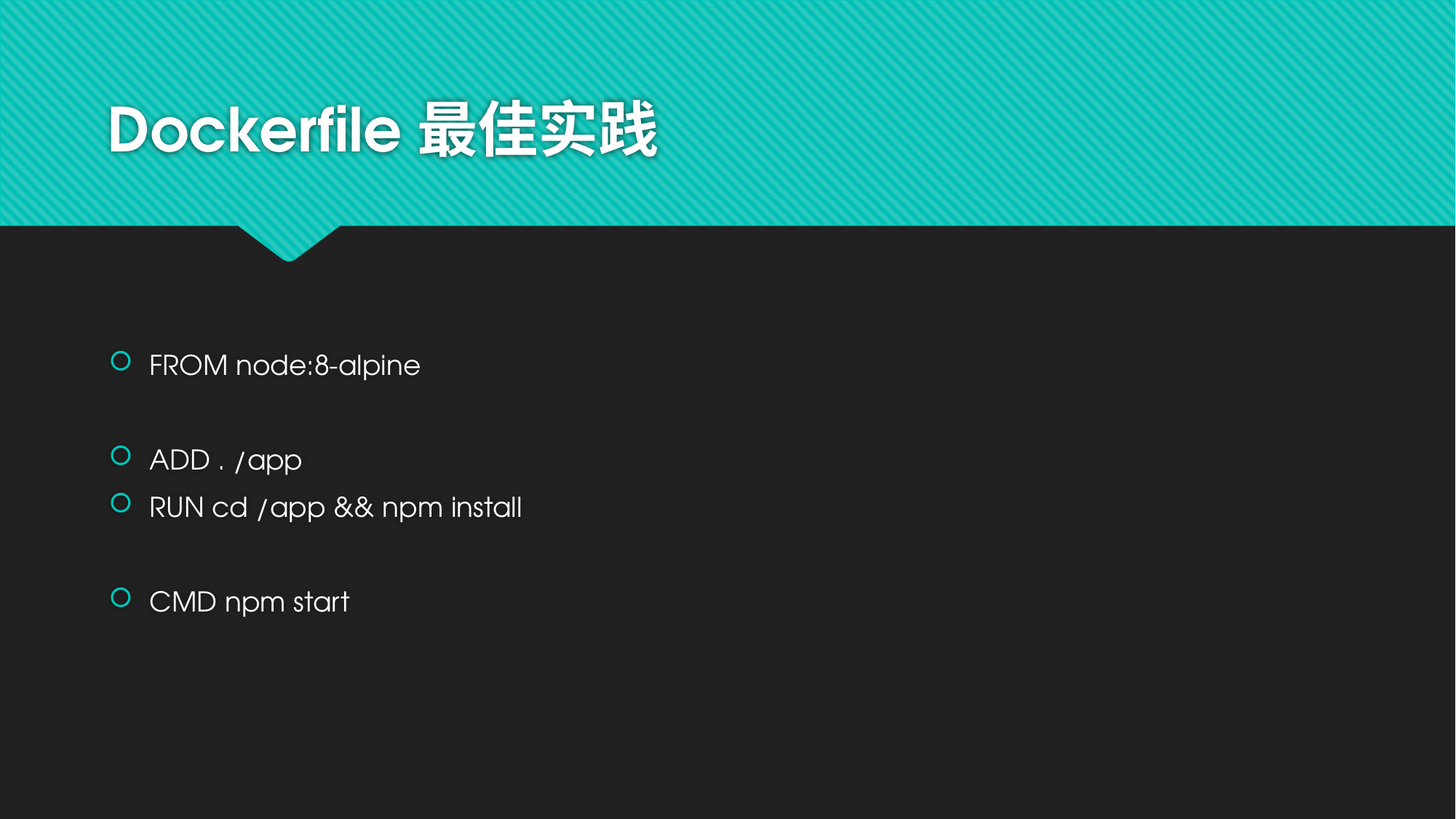

# Dockerfile最佳实践
FROM node:8-alpine

ADD . /app
RUN cd /app && npm install

CMD npm start